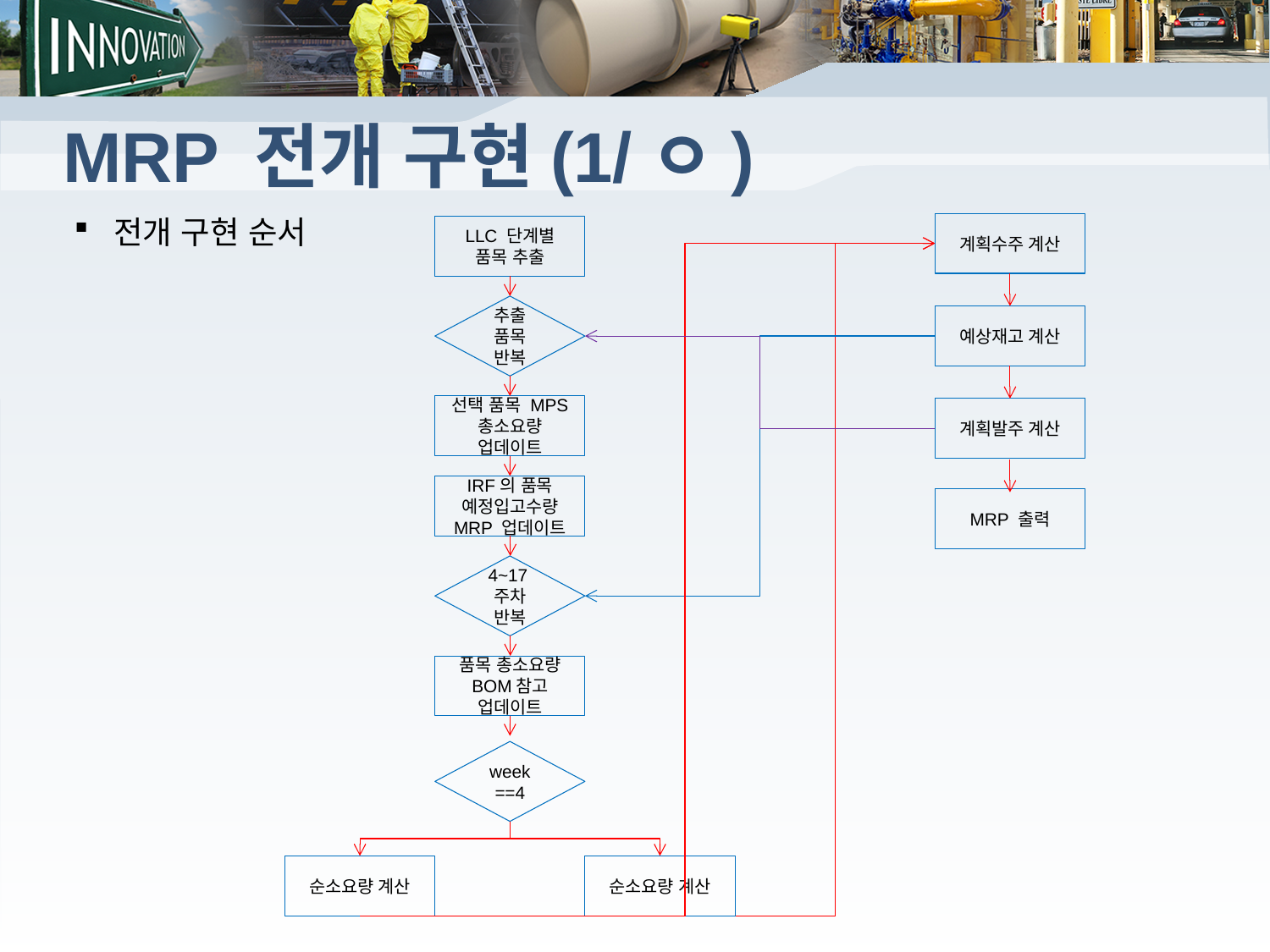

# MRP 전개 구현(1/ㅇ)
전개 구현 순서
계획수주 계산
LLC 단계별 품목 추출
추출 품목 반복
예상재고 계산
선택 품목 MPS 총소요량 업데이트
계획발주 계산
IRF의 품목 예정입고수량 MRP 업데이트
MRP 출력
4~17주차 반복
품목 총소요량 BOM참고 업데이트
week==4
순소요량 계산
순소요량 계산